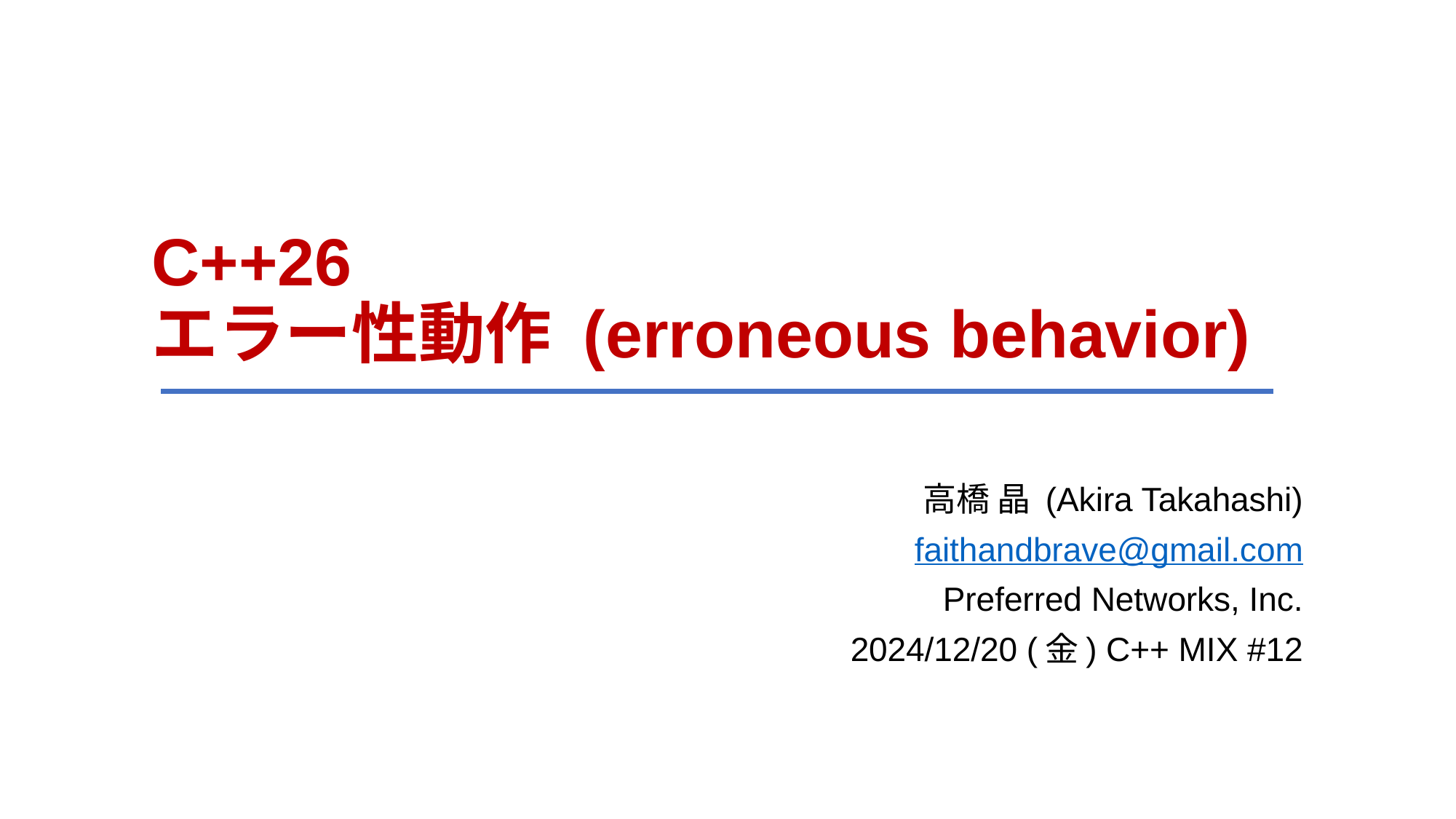

# C++26 エラー性動作 (erroneous behavior)
高橋 晶 (Akira Takahashi)
faithandbrave@gmail.com
Preferred Networks, Inc.
2024/12/20 (金) C++ MIX #12